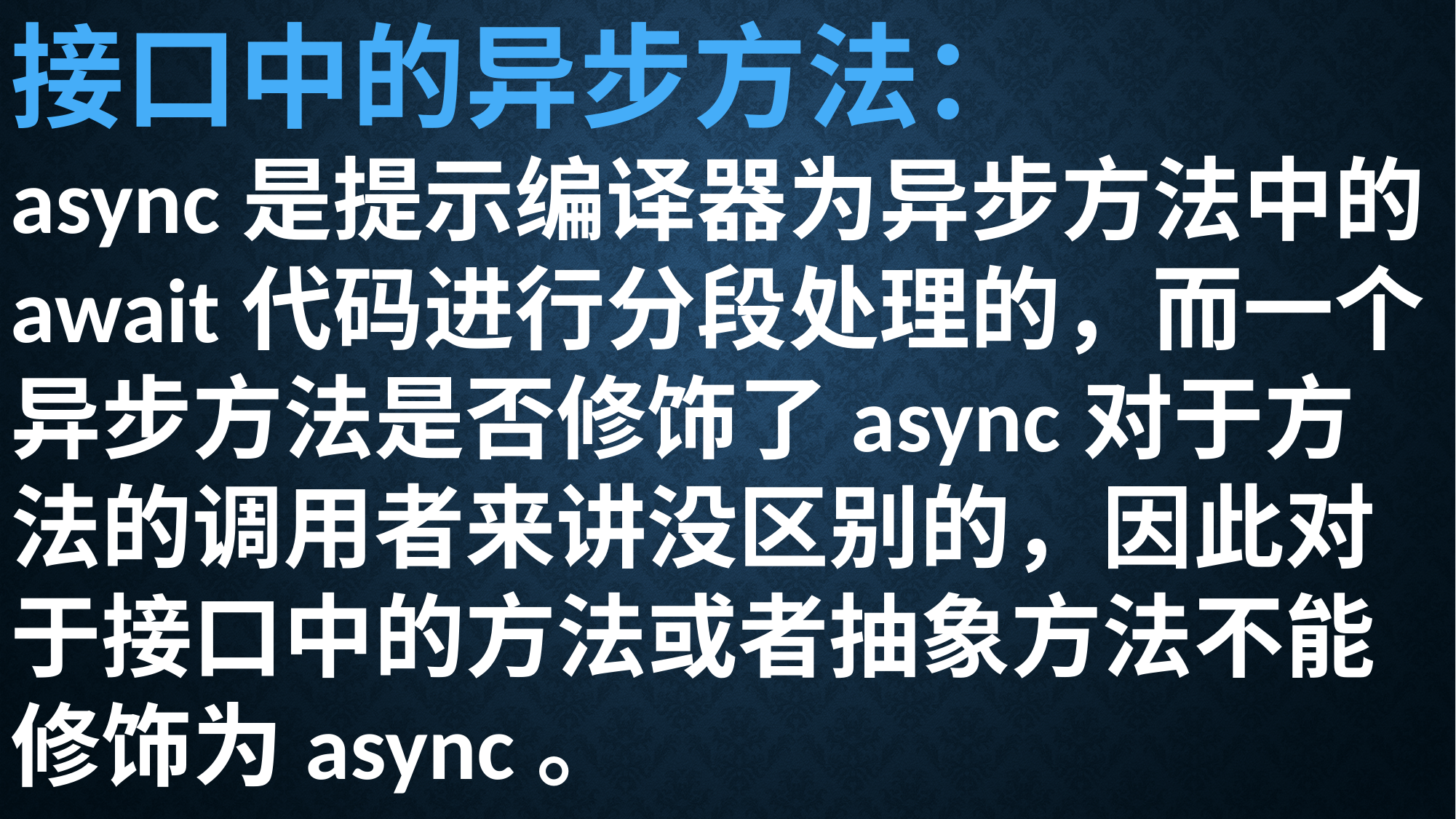

接口中的异步方法：
async是提示编译器为异步方法中的await代码进行分段处理的，而一个异步方法是否修饰了async对于方法的调用者来讲没区别的，因此对于接口中的方法或者抽象方法不能修饰为async。